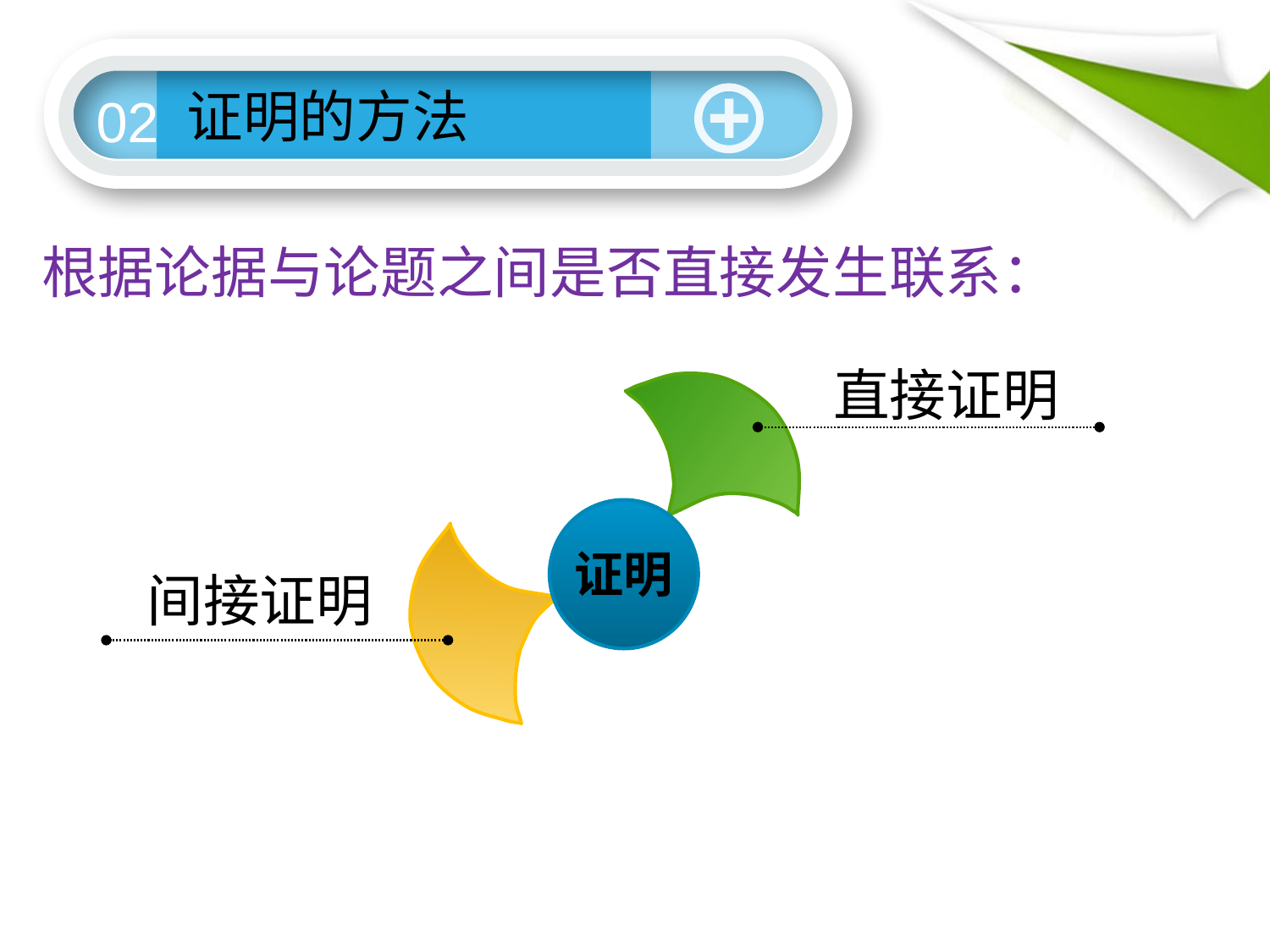

证明的方法
02

根据论据与论题之间是否直接发生联系：

A  —  B
B  —  A
直接证明

证明

间接证明